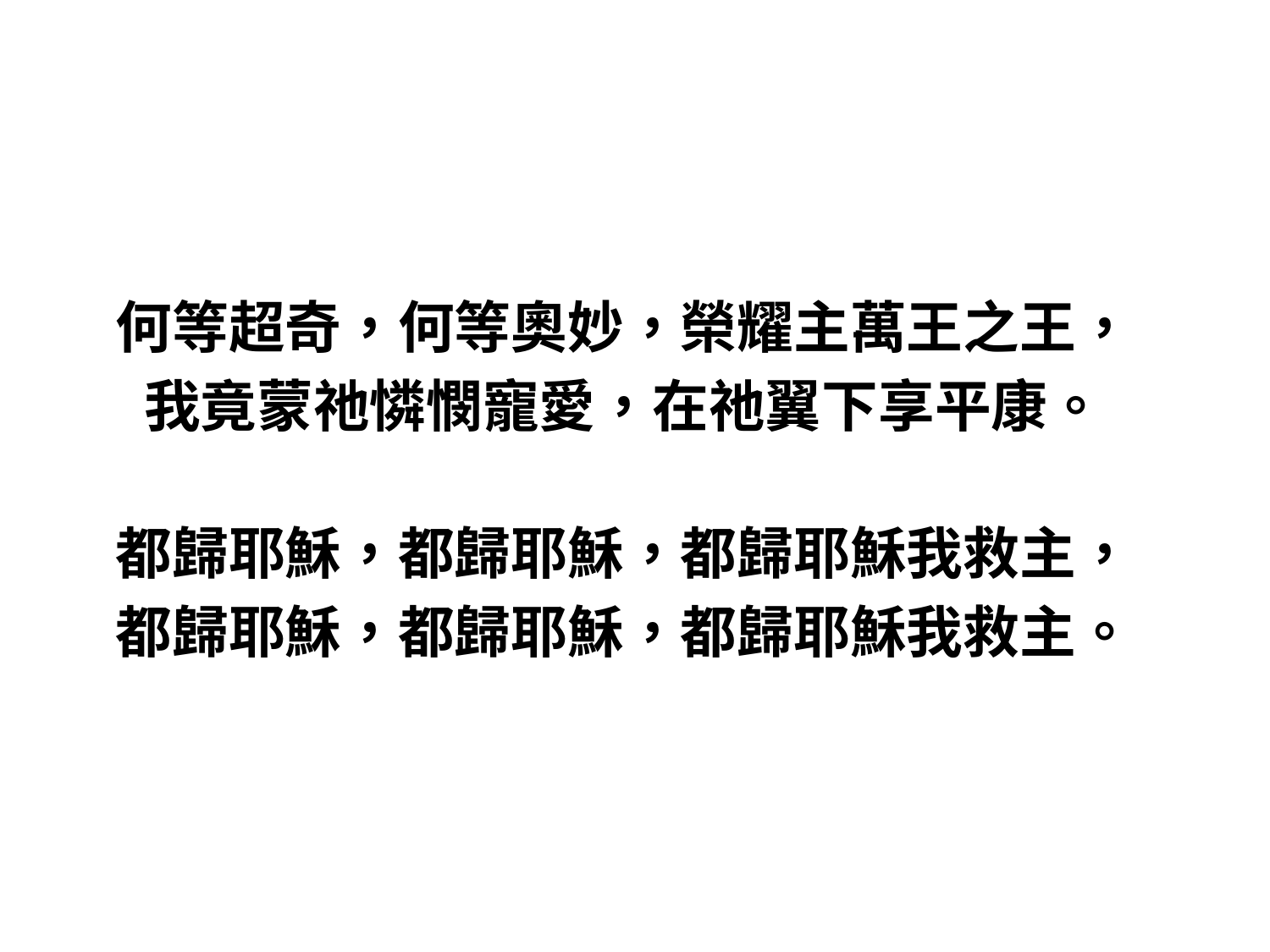

#
何等超奇，何等奧妙，榮耀主萬王之王，
我竟蒙祂憐憫寵愛，在祂翼下享平康。
都歸耶穌，都歸耶穌，都歸耶穌我救主，
都歸耶穌，都歸耶穌，都歸耶穌我救主。